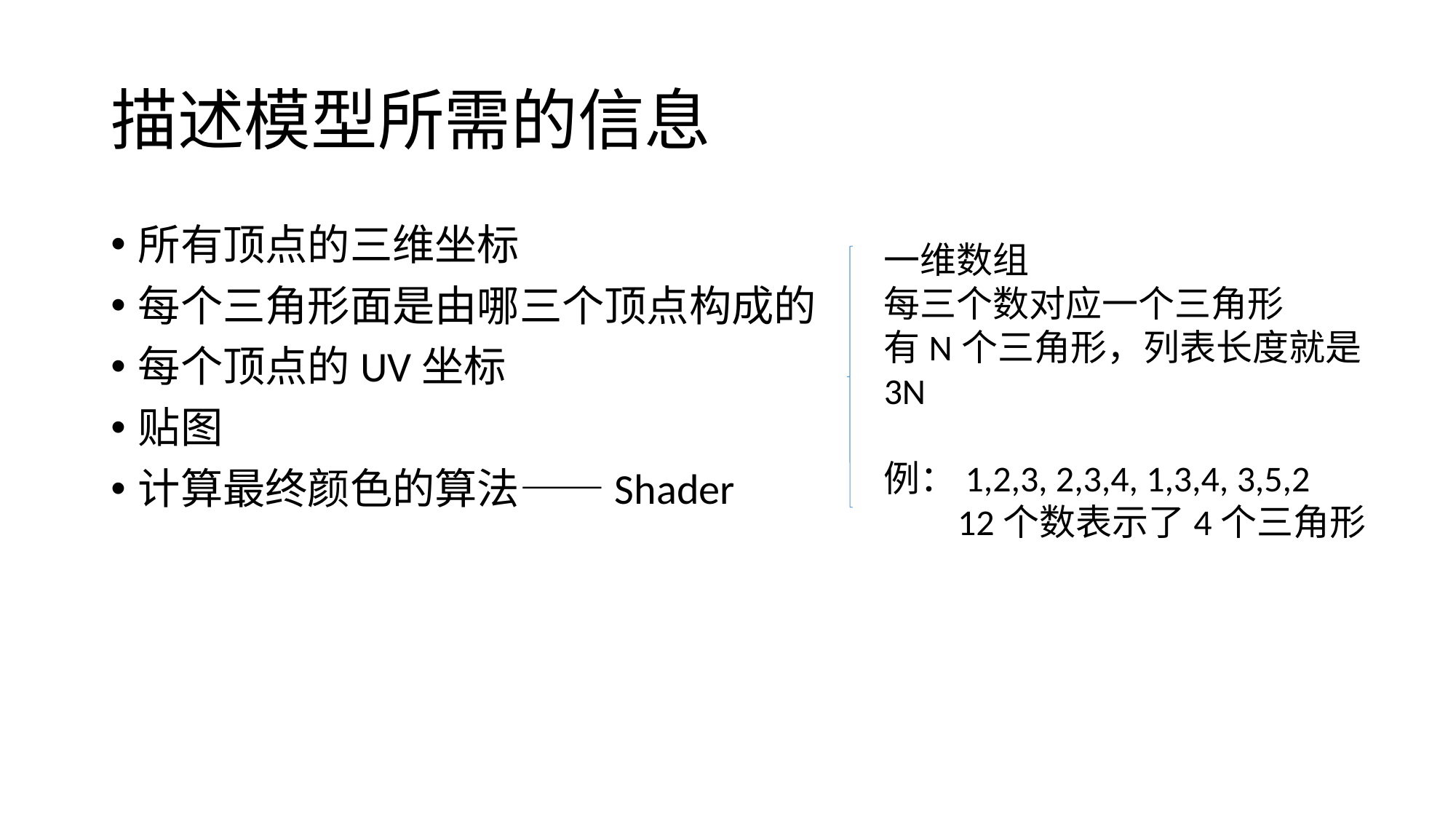

# 描述模型所需的信息
所有顶点的三维坐标
每个三角形面是由哪三个顶点构成的
每个顶点的UV坐标
贴图
计算最终颜色的算法——Shader
一维数组
每三个数对应一个三角形
有N个三角形，列表长度就是3N

例：1,2,3, 2,3,4, 1,3,4, 3,5,2
         12个数表示了4个三角形